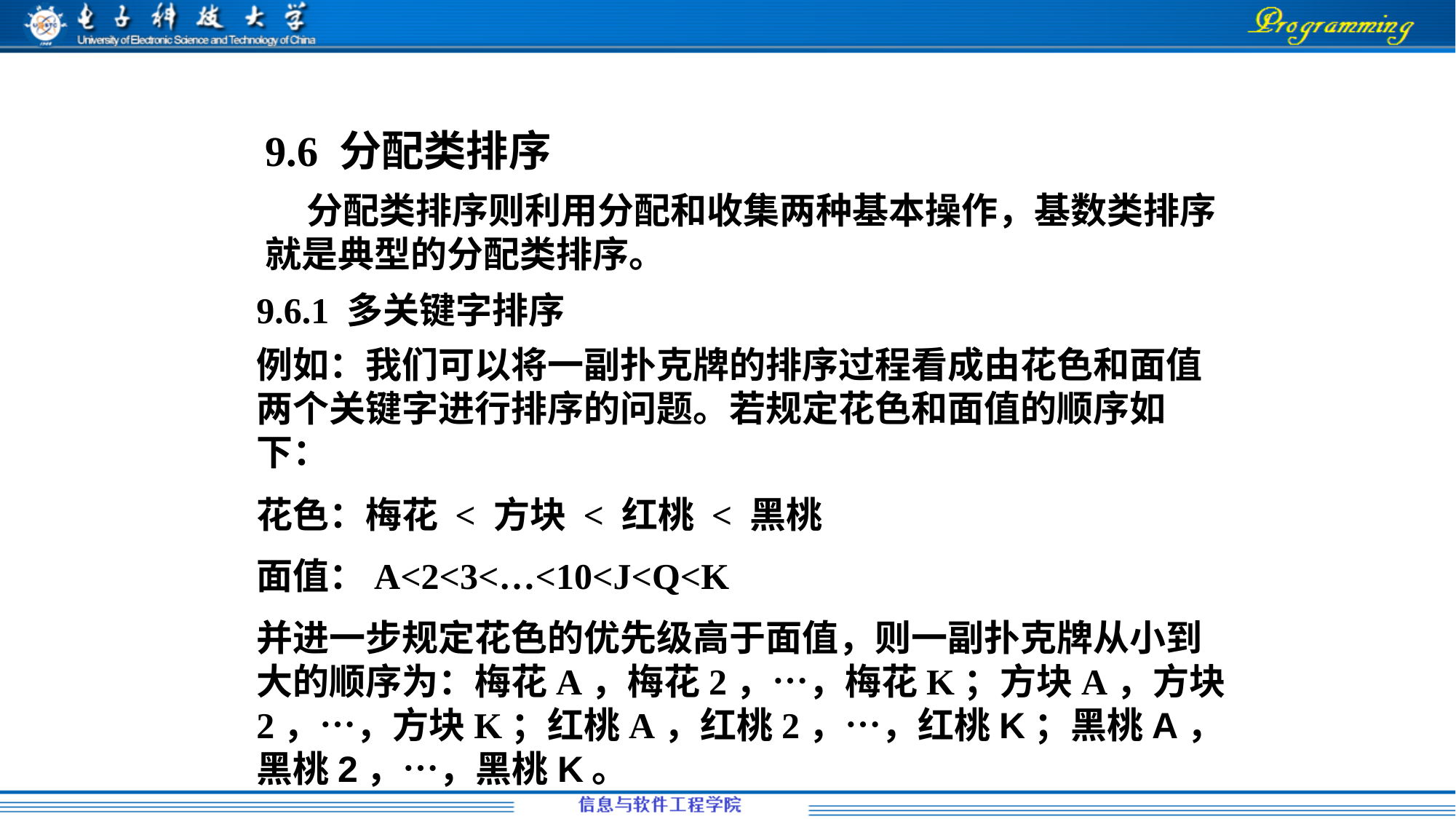

9.6 分配类排序
    分配类排序则利用分配和收集两种基本操作，基数类排序就是典型的分配类排序。
9.6.1 多关键字排序
例如：我们可以将一副扑克牌的排序过程看成由花色和面值两个关键字进行排序的问题。若规定花色和面值的顺序如下：
花色：梅花 < 方块 < 红桃 < 黑桃
面值：A<2<3<…<10<J<Q<K
并进一步规定花色的优先级高于面值，则一副扑克牌从小到大的顺序为：梅花A，梅花2，…，梅花K；方块A，方块2，…，方块K；红桃A，红桃2，…，红桃K；黑桃A，黑桃2，…，黑桃K。